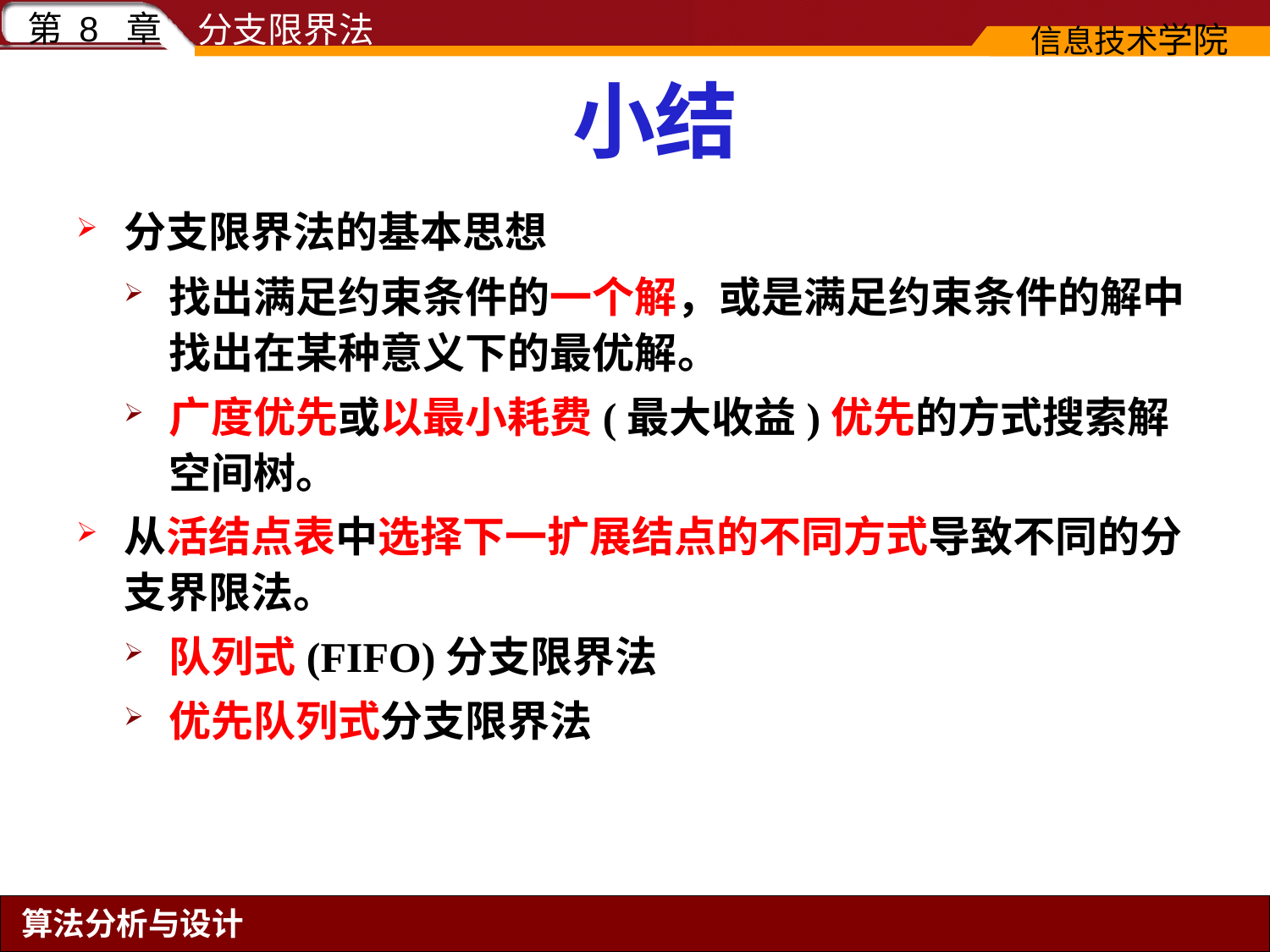

# 小结
分支限界法的基本思想
找出满足约束条件的一个解，或是满足约束条件的解中找出在某种意义下的最优解。
广度优先或以最小耗费(最大收益)优先的方式搜索解空间树。
从活结点表中选择下一扩展结点的不同方式导致不同的分支界限法。
队列式(FIFO)分支限界法
优先队列式分支限界法